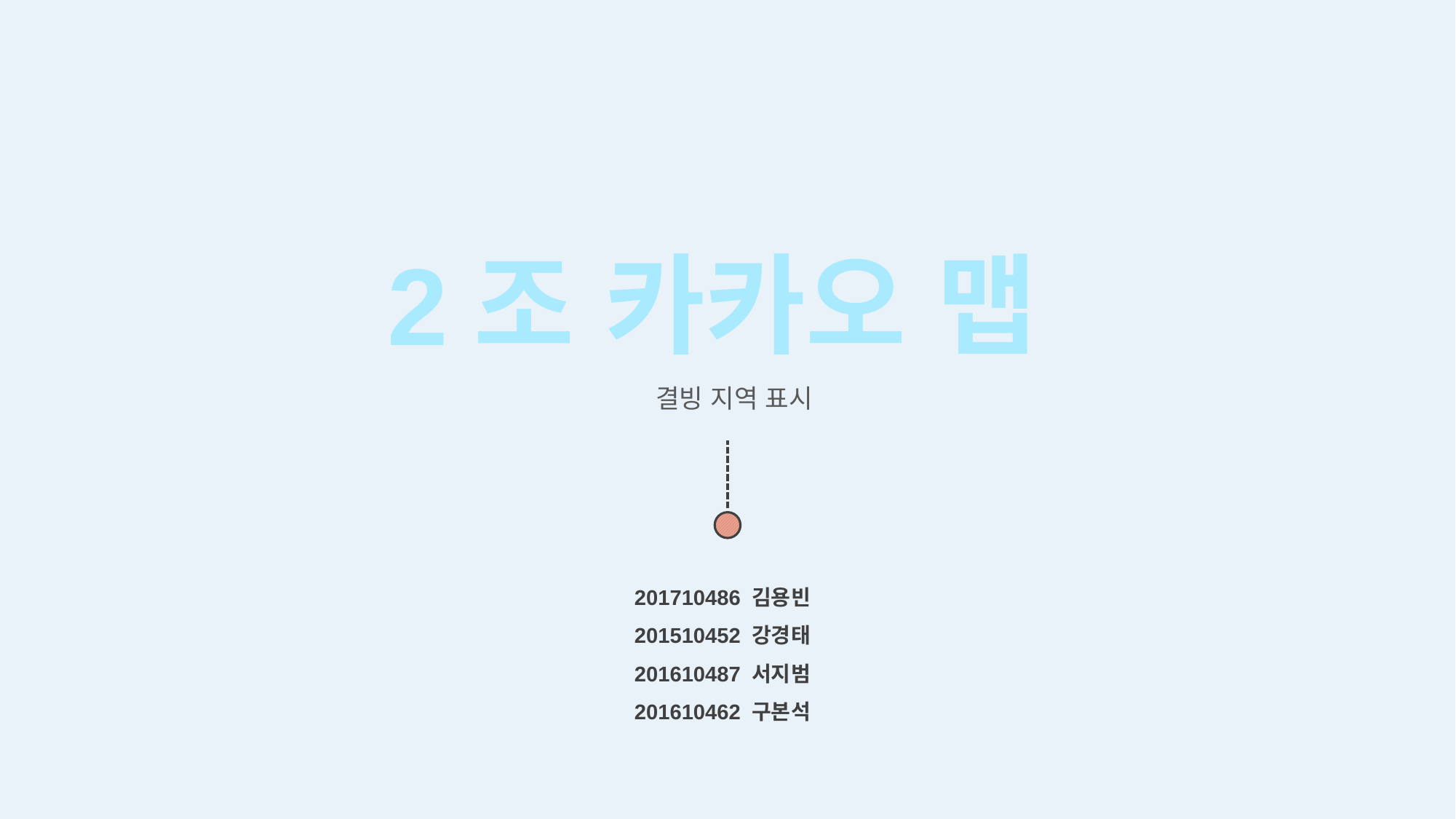

2조 카카오 맵
 결빙 지역 표시

201710486 김용빈
201510452 강경태
201610487 서지범
201610462 구본석